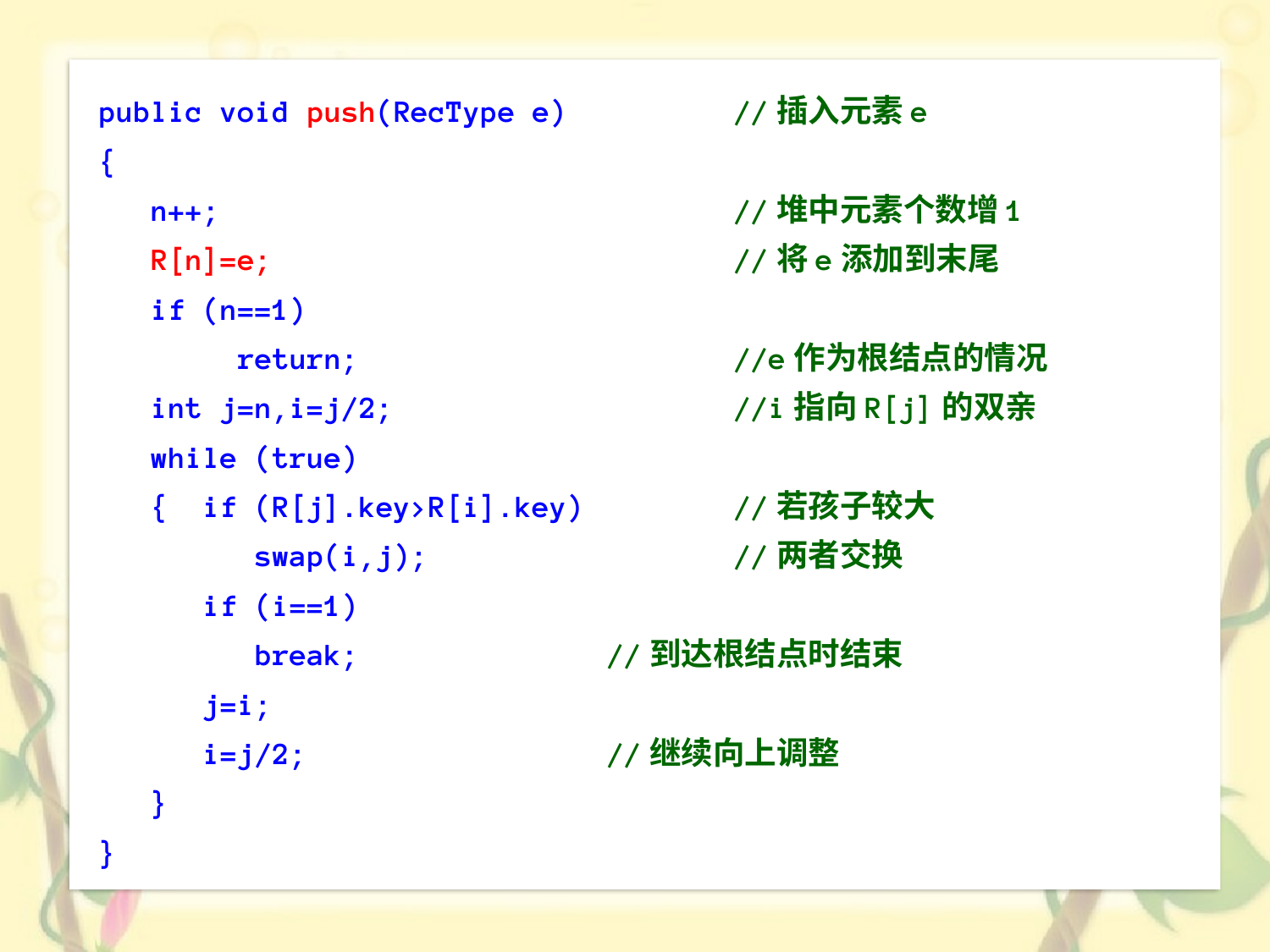

public void push(RecType e)		//插入元素e
{
   n++;					//堆中元素个数增1
   R[n]=e;				//将e添加到末尾
   if (n==1)
        return;			//e作为根结点的情况
   int j=n,i=j/2;			//i指向R[j]的双亲
   while (true)
   {  if (R[j].key>R[i].key)		//若孩子较大
         swap(i,j);			//两者交换
      if (i==1)
         break;		//到达根结点时结束
      j=i;
      i=j/2;			//继续向上调整
   }
}